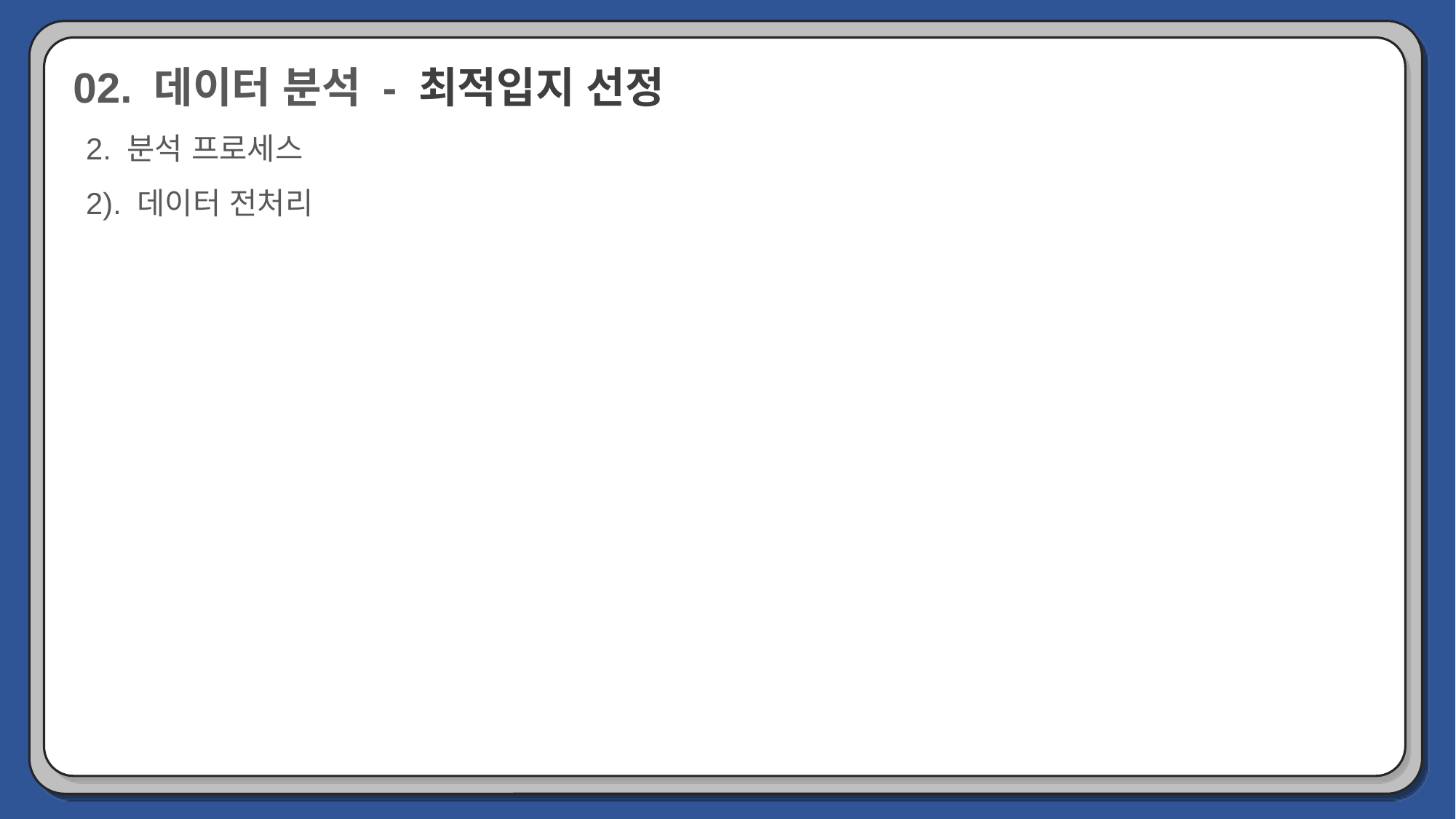

02. 데이터 분석 - 최적입지 선정
2. 분석 프로세스
2). 데이터 전처리